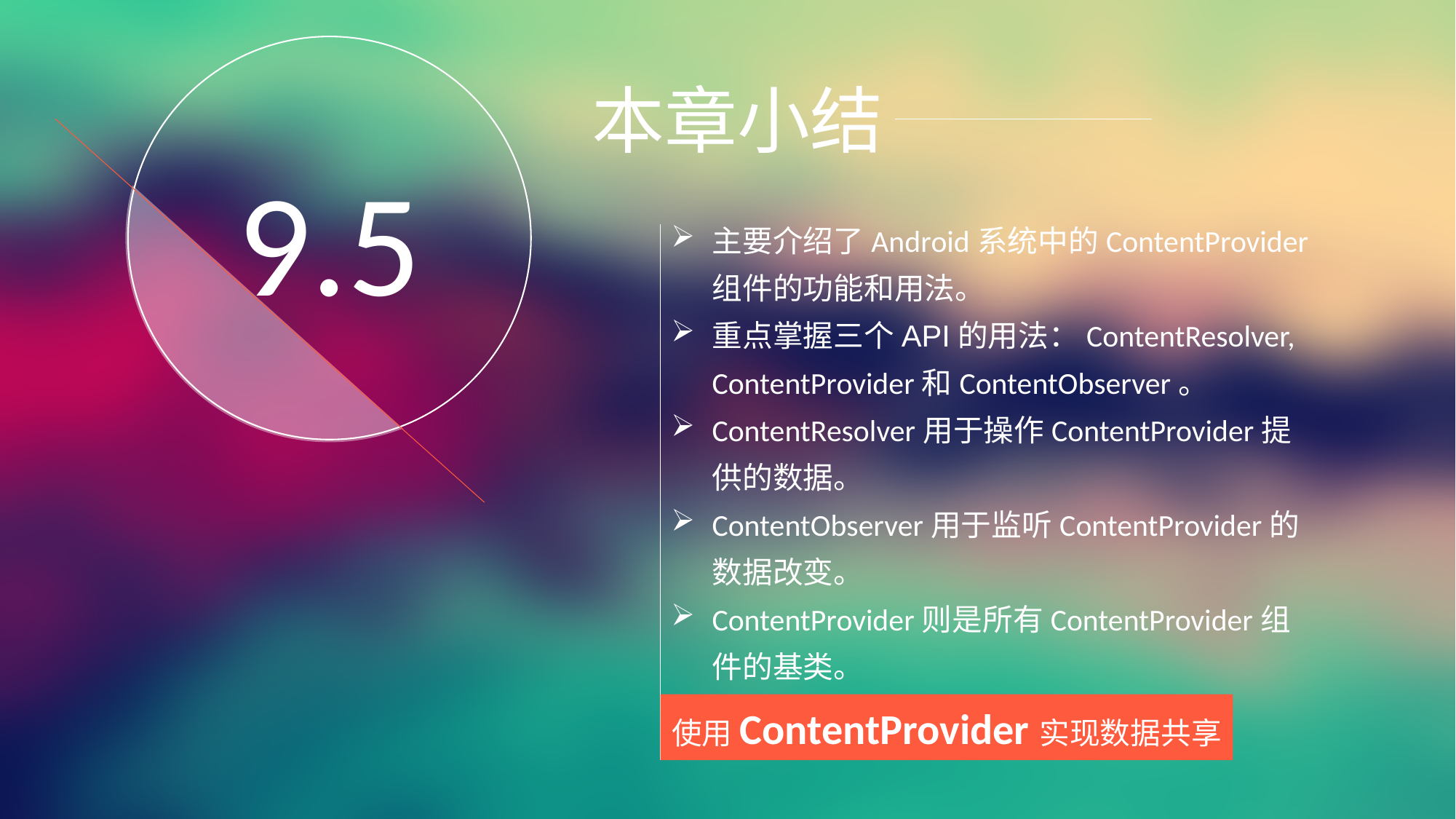

9.5
本章小结
主要介绍了Android系统中的ContentProvider组件的功能和用法。
重点掌握三个API的用法：ContentResolver, ContentProvider和ContentObserver。
ContentResolver用于操作ContentProvider提供的数据。
ContentObserver用于监听ContentProvider的数据改变。
ContentProvider则是所有ContentProvider组件的基类。
使用ContentProvider实现数据共享